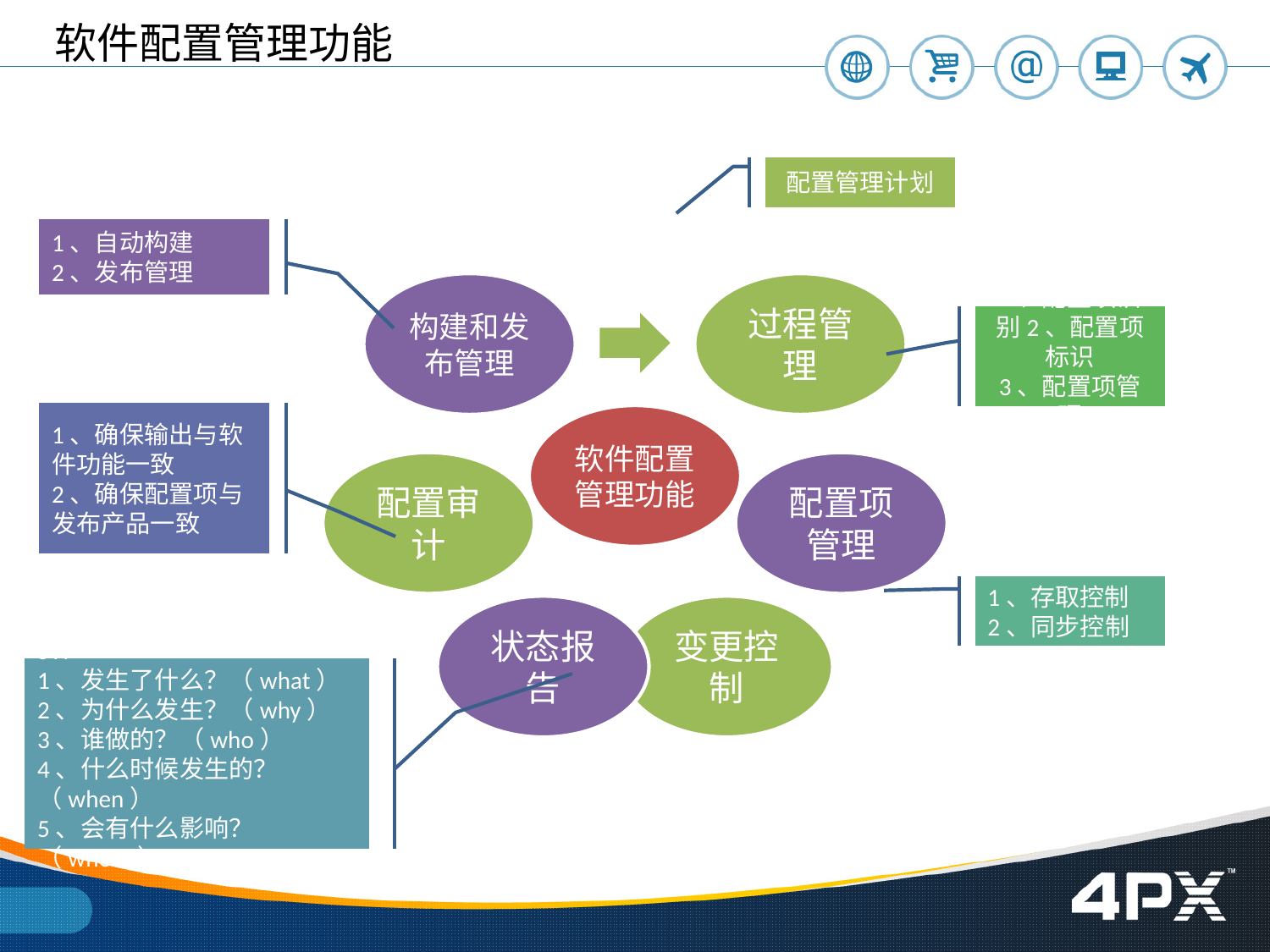

软件配置管理功能
配置管理计划
软件配置管理功能
过程管理
配置项管理
变更控制
状态报告
配置审计
构建和发布管理
1、自动构建
2、发布管理
1、配置项识别2、配置项标识
3、配置项管理
1、确保输出与软件功能一致
2、确保配置项与发布产品一致
1、存取控制
2、同步控制
5W
1、发生了什么？（what）
2、为什么发生？（why）
3、谁做的？（who）
4、什么时候发生的？（when）
5、会有什么影响？（where）